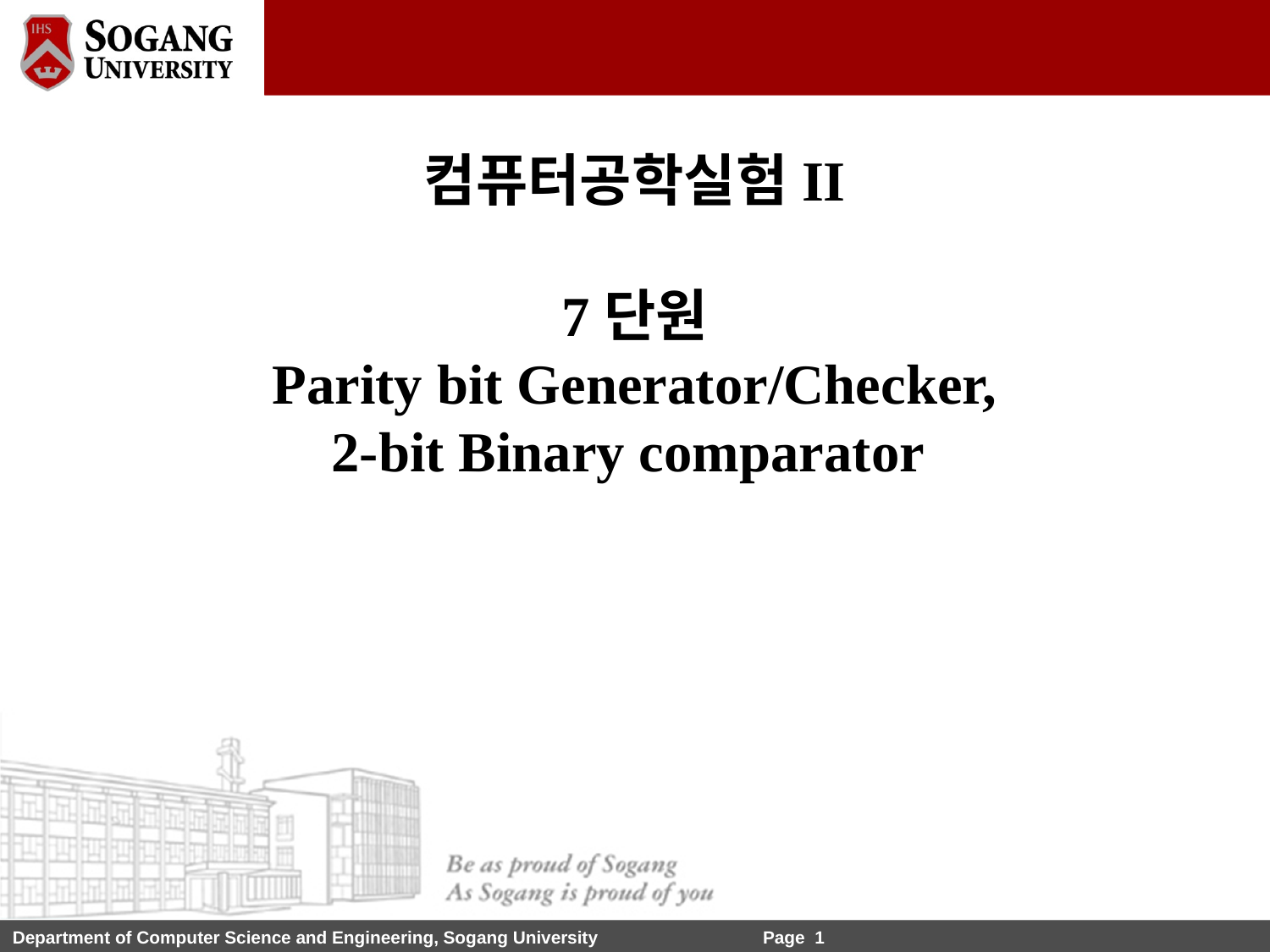

# 컴퓨터공학실험II 7단원 Parity bit Generator/Checker, 2-bit Binary comparator